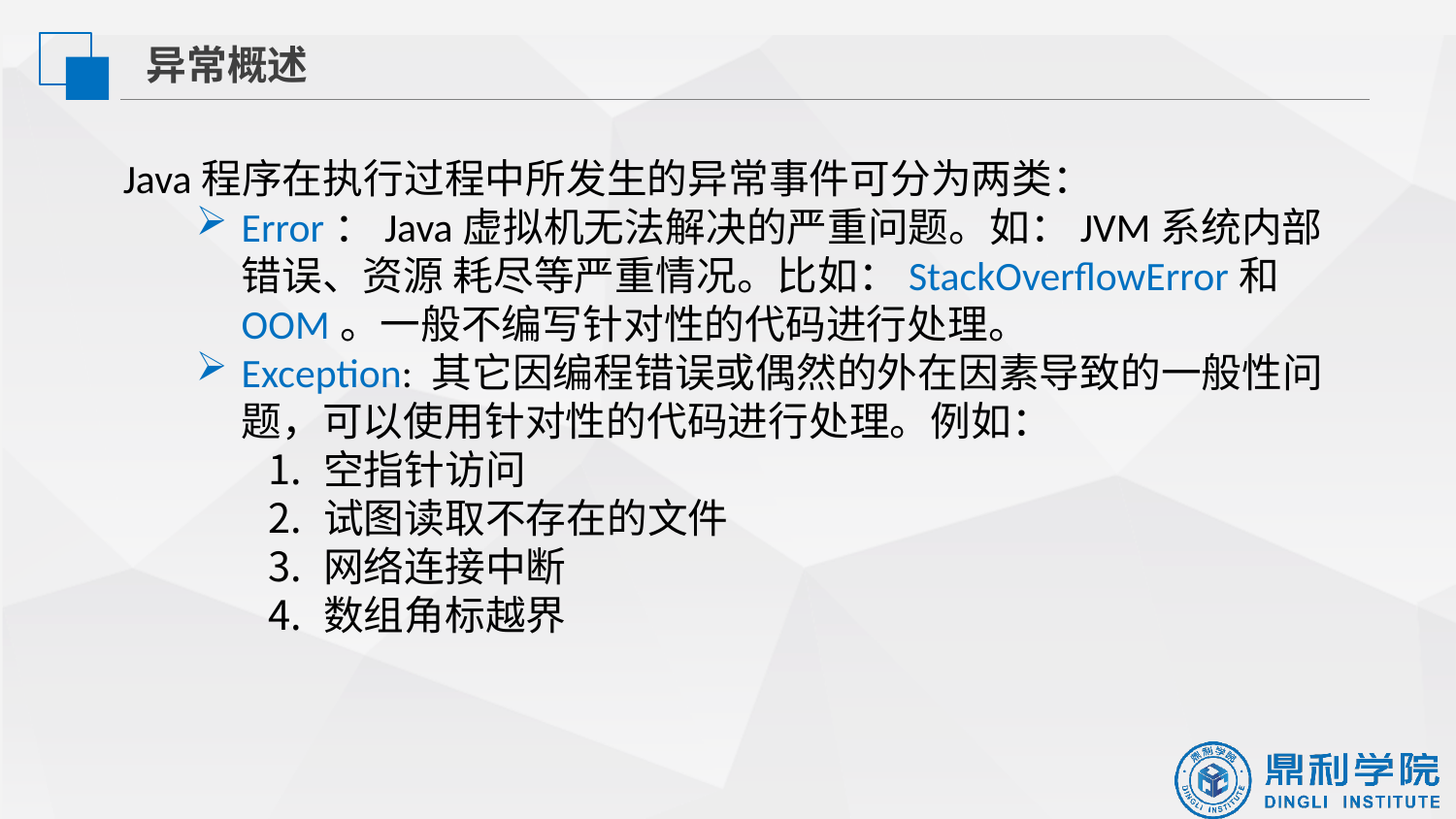

异常概述
Java程序在执行过程中所发生的异常事件可分为两类：
Error：Java虚拟机无法解决的严重问题。如：JVM系统内部错误、资源 耗尽等严重情况。比如：StackOverflowError和OOM。一般不编写针对性的代码进行处理。
Exception: 其它因编程错误或偶然的外在因素导致的一般性问题，可以使用针对性的代码进行处理。例如：
空指针访问
试图读取不存在的文件
网络连接中断
数组角标越界